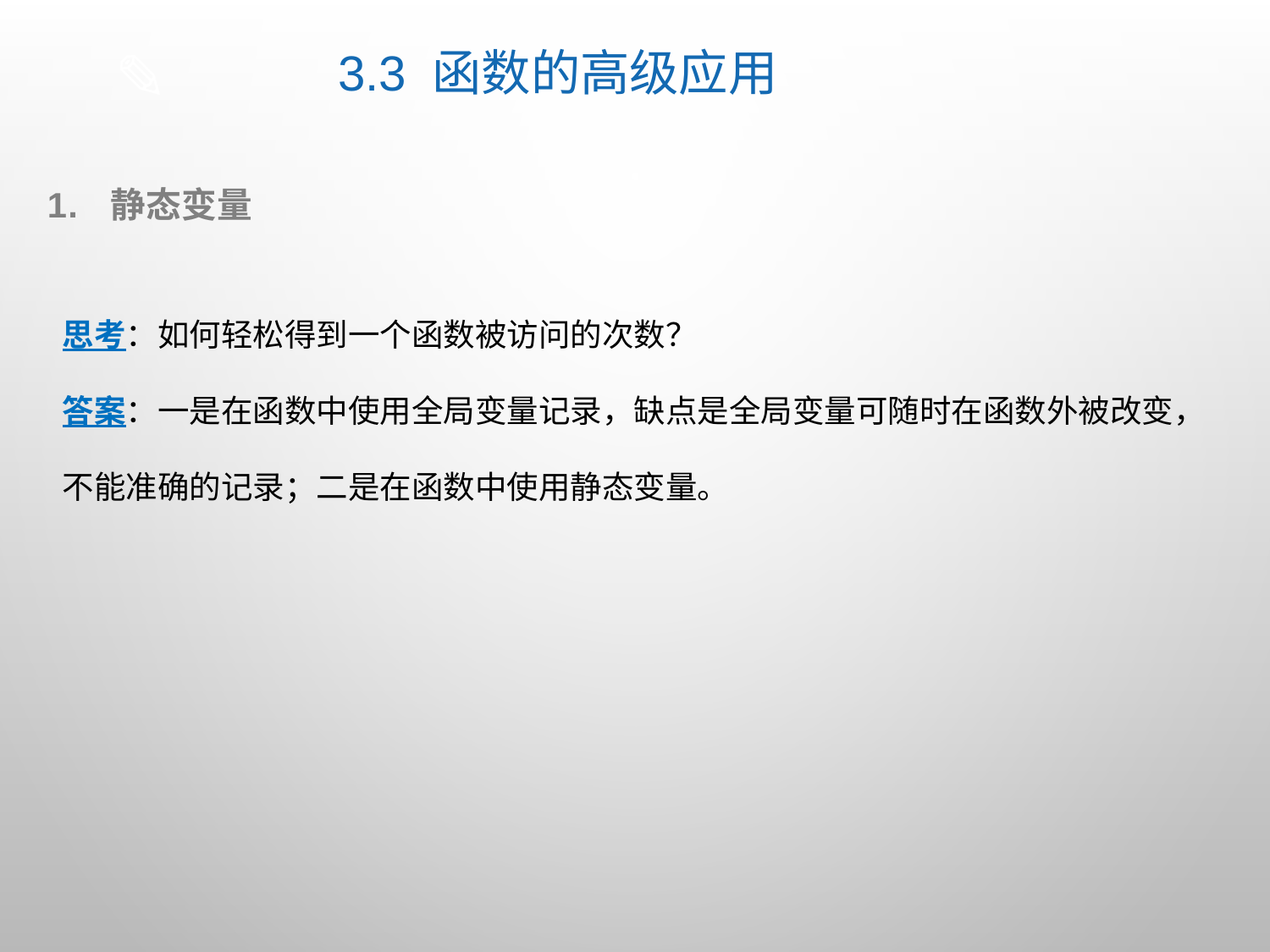

# 3.3 函数的高级应用
静态变量
思考：如何轻松得到一个函数被访问的次数？
答案：一是在函数中使用全局变量记录，缺点是全局变量可随时在函数外被改变，不能准确的记录；二是在函数中使用静态变量。